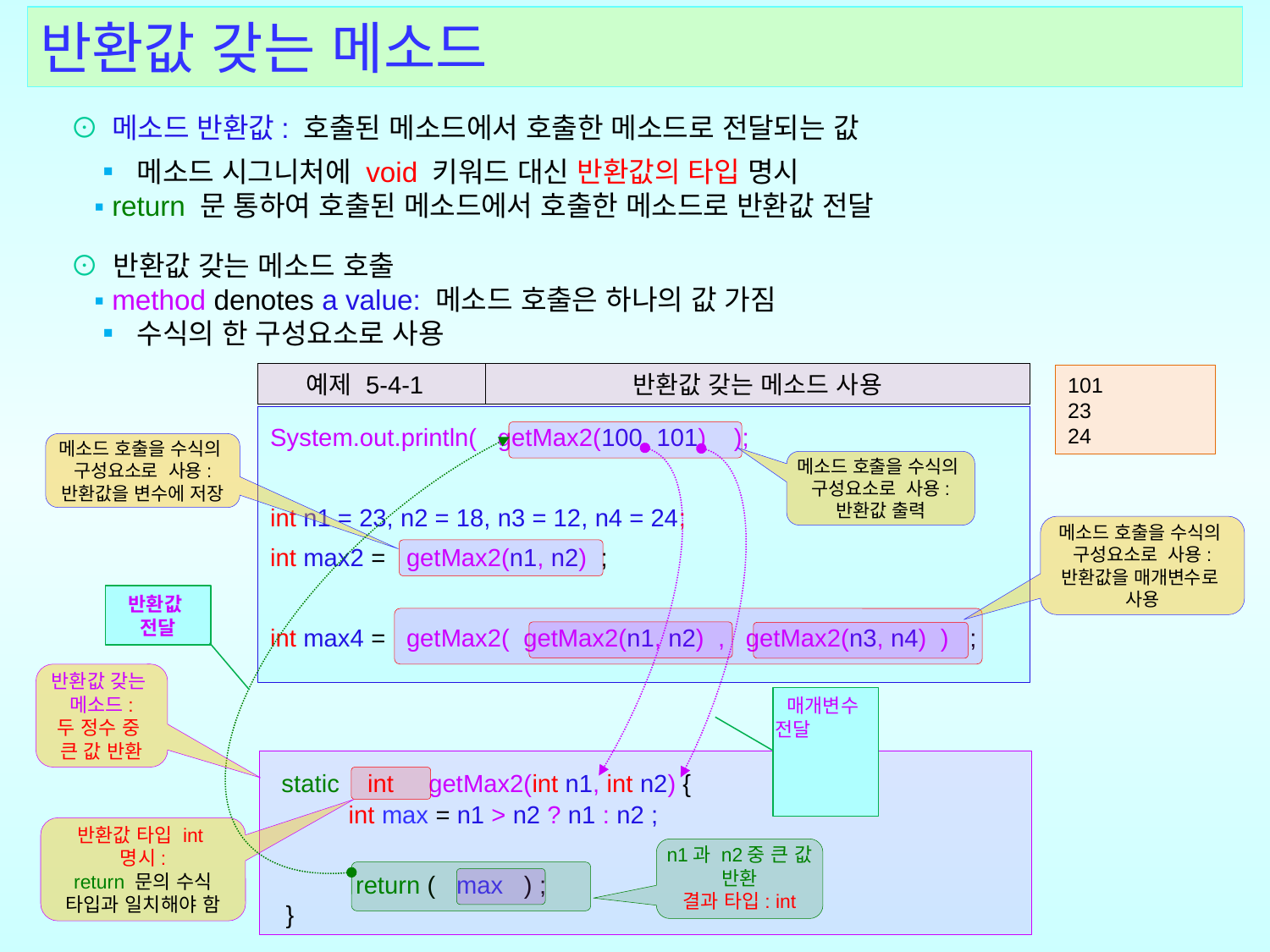

반환값 갖는 메소드
⊙ 메소드 반환값: 호출된 메소드에서 호출한 메소드로 전달되는 값
   ▪ 메소드 시그니처에 void 키워드 대신 반환값의 타입 명시
   ▪ return 문 통하여 호출된 메소드에서 호출한 메소드로 반환값 전달

⊙ 반환값 갖는 메소드 호출
   ▪ method denotes a value: 메소드 호출은 하나의 값 가짐
   ▪ 수식의 한 구성요소로 사용

| 예제 5-4-1 | 반환값 갖는 메소드 사용 |
| --- | --- |
101
23
24
System.out.println(   getMax2(100, 101)    );

int n1 = 23, n2 = 18, n3 = 12, n4 = 24;
int max2 =   getMax2(n1, n2)  ;

int max4 =   getMax2(  getMax2(n1, n2)  ,   getMax2(n3, n4)  )   ;

메소드 호출을 수식의
구성요소로  사용:
반환값을 변수에 저장

메소드 호출을 수식의
구성요소로  사용:
반환값 출력
메소드 호출을 수식의
구성요소로  사용:
반환값을 매개변수로
사용

반환값
전달

반환값 갖는
메소드:
두 정수 중
큰 값 반환
매개변수
전달
 static    int     getMax2(int n1, int n2) {
           int max = n1 > n2 ? n1 : n2 ;

            return (   max   ) ;
  }

반환값 타입 int
명시:
return 문의 수식 타입과 일치해야 함
n1과 n2중 큰 값 반환
결과 타입: int